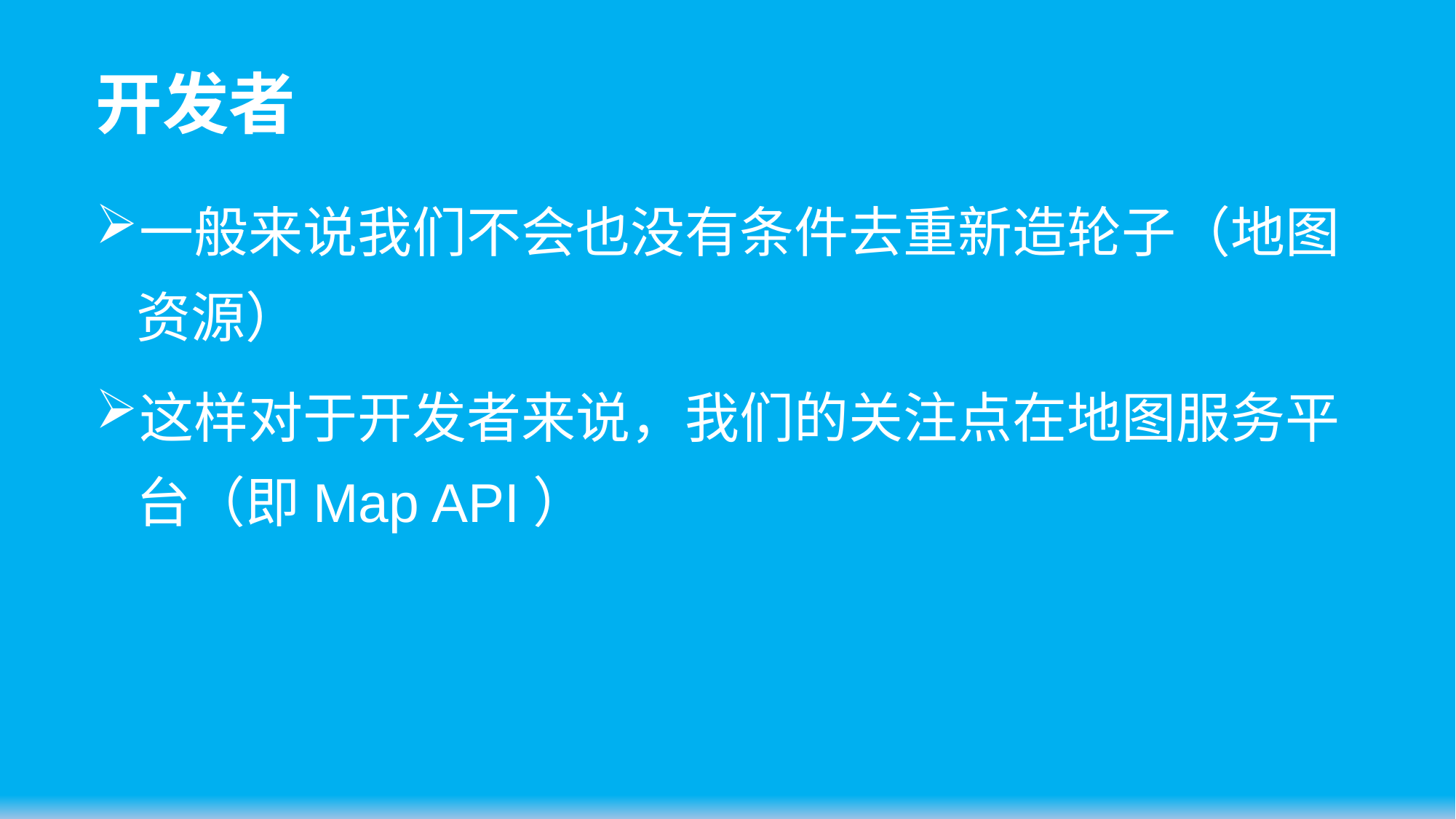

# 开发者
一般来说我们不会也没有条件去重新造轮子（地图资源）
这样对于开发者来说，我们的关注点在地图服务平台（即Map API）